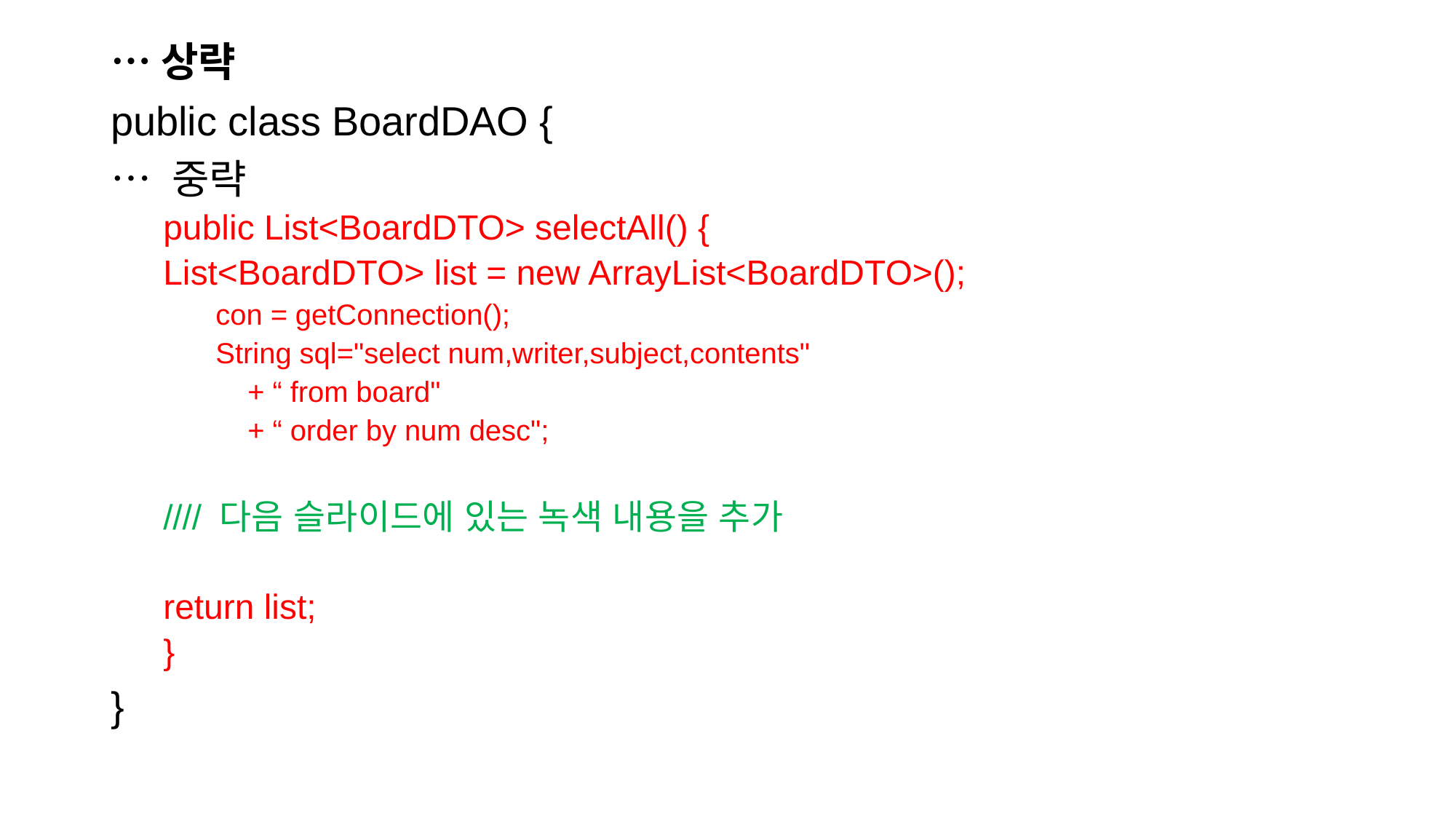

…상략
public class BoardDAO {
… 중략
public List<BoardDTO> selectAll() {
	List<BoardDTO> list = new ArrayList<BoardDTO>();
con = getConnection();
String sql="select num,writer,subject,contents"
    + “ from board"
    + “ order by num desc";

	//// 다음 슬라이드에 있는 녹색 내용을 추가

	return list;
}
}